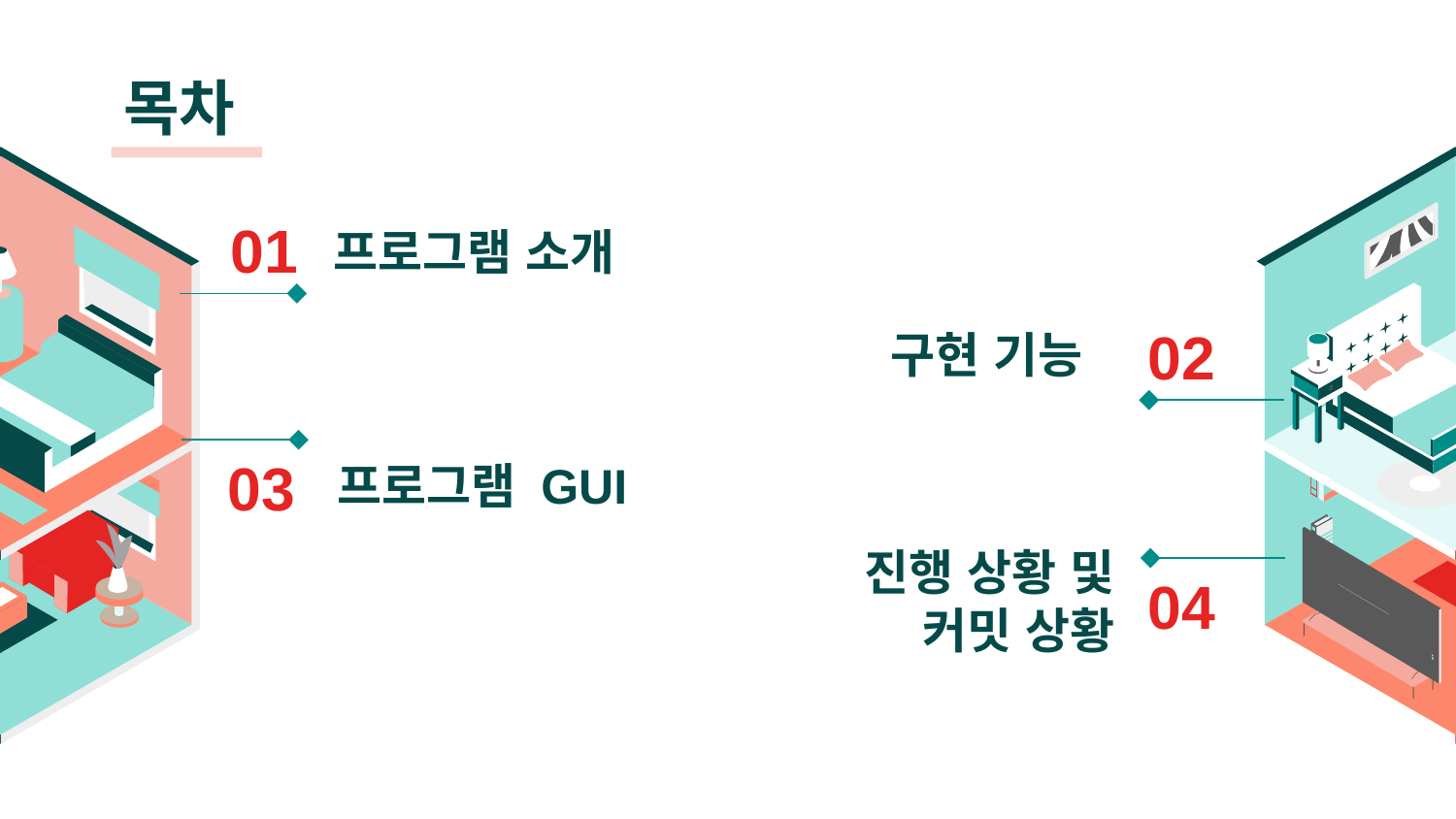

목차

01
# 프로그램 소개
02
구현 기능
03
프로그램 GUI
진행 상황 및
커밋 상황
04